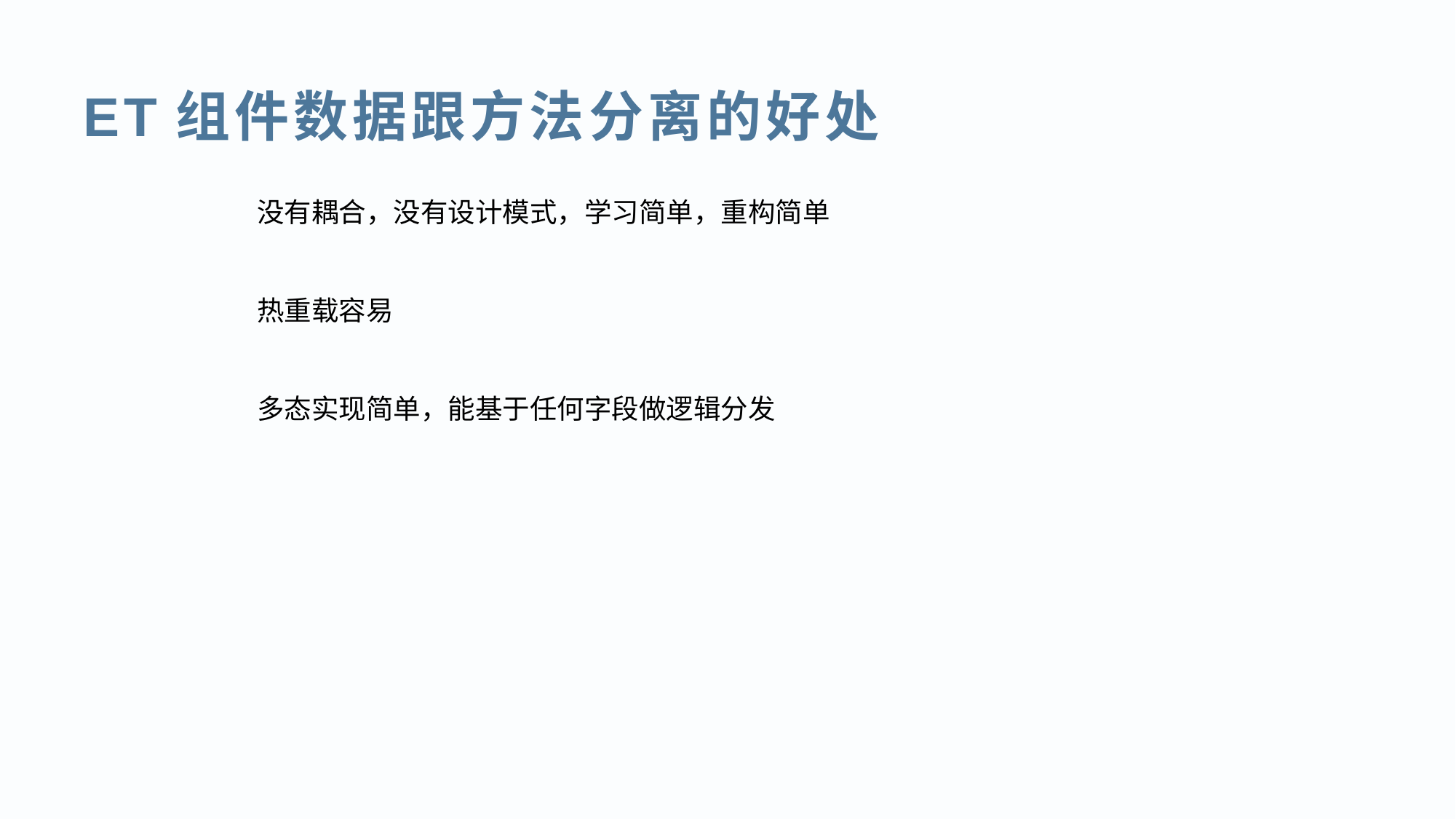

ET组件数据跟方法分离的好处
没有耦合，没有设计模式，学习简单，重构简单

热重载容易

多态实现简单，能基于任何字段做逻辑分发